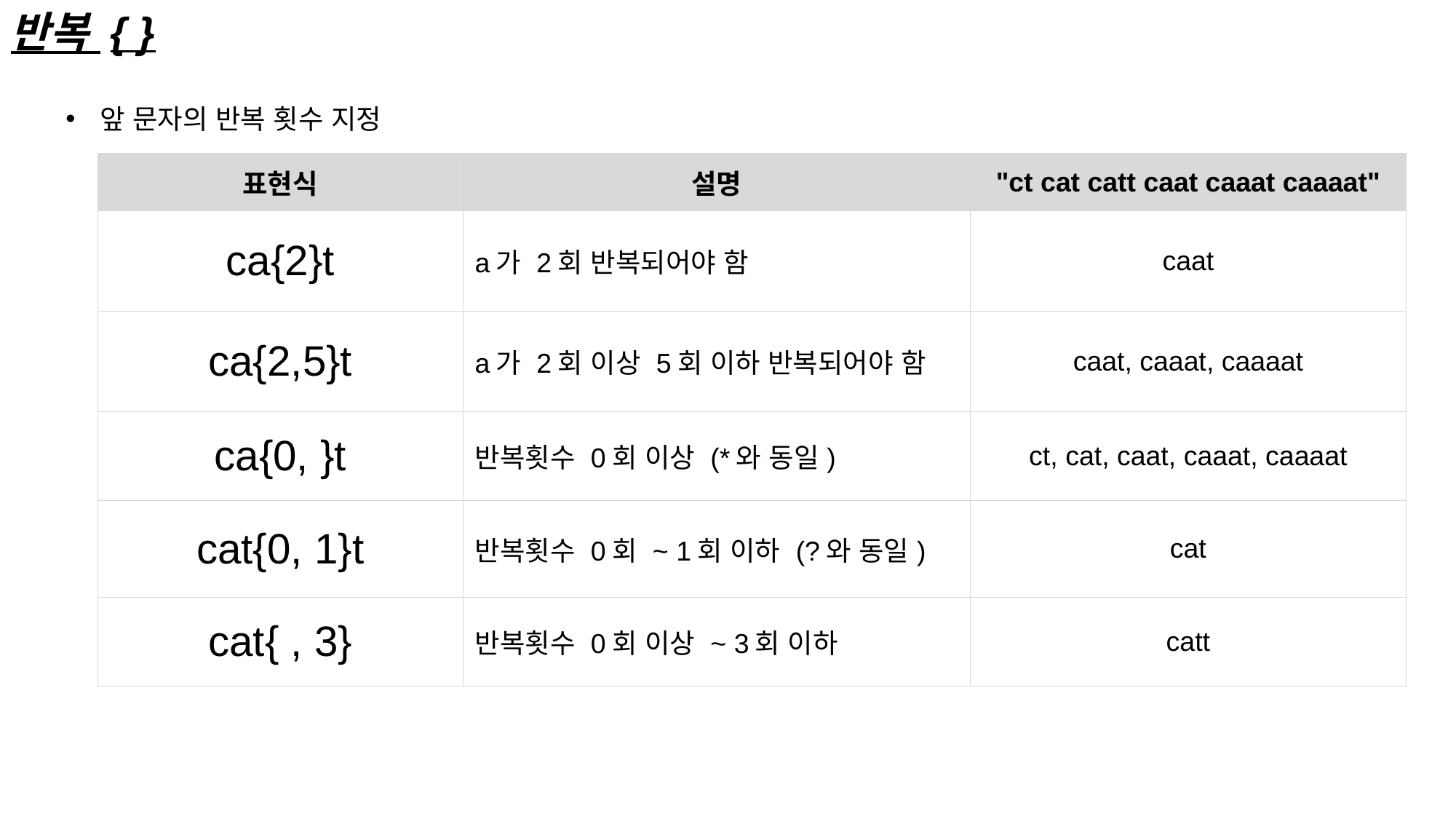

반복 { }
앞 문자의 반복 횟수 지정
| 표현식 | 설명 | "ct cat catt caat caaat caaaat" |
| --- | --- | --- |
| ca{2}t | a가 2회 반복되어야 함 | caat |
| ca{2,5}t | a가 2회 이상 5회 이하 반복되어야 함 | caat, caaat, caaaat |
| ca{0, }t | 반복횟수 0회 이상 (\*와 동일) | ct, cat, caat, caaat, caaaat |
| cat{0, 1}t | 반복횟수 0회 ~ 1회 이하 (?와 동일) | cat |
| cat{ , 3} | 반복횟수 0회 이상 ~ 3회 이하 | catt |